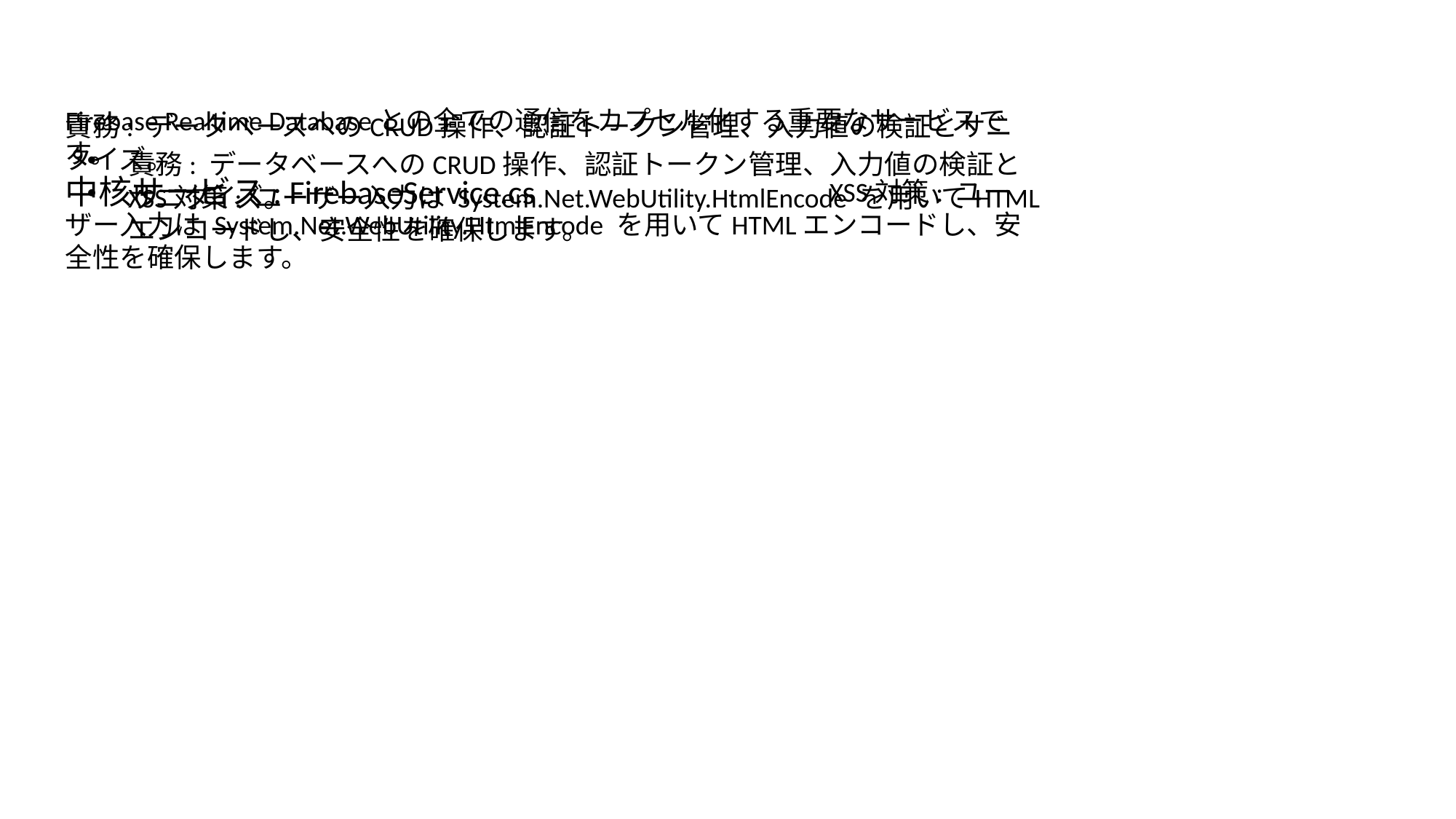

Firebase Realtime Databaseとの全ての通信をカプセル化する重要なサービスです。
責務: データベースへのCRUD操作、認証トークン管理、入力値の検証とサニタイズ。
中核サービス: FirebaseService.cs
責務: データベースへのCRUD操作、認証トークン管理、入力値の検証とサニタイズ。
							XSS対策: ユーザー入力は System.Net.WebUtility.HtmlEncode を用いてHTMLエンコードし、安全性を確保します。
XSS対策: ユーザー入力は System.Net.WebUtility.HtmlEncode を用いてHTMLエンコードし、安全性を確保します。